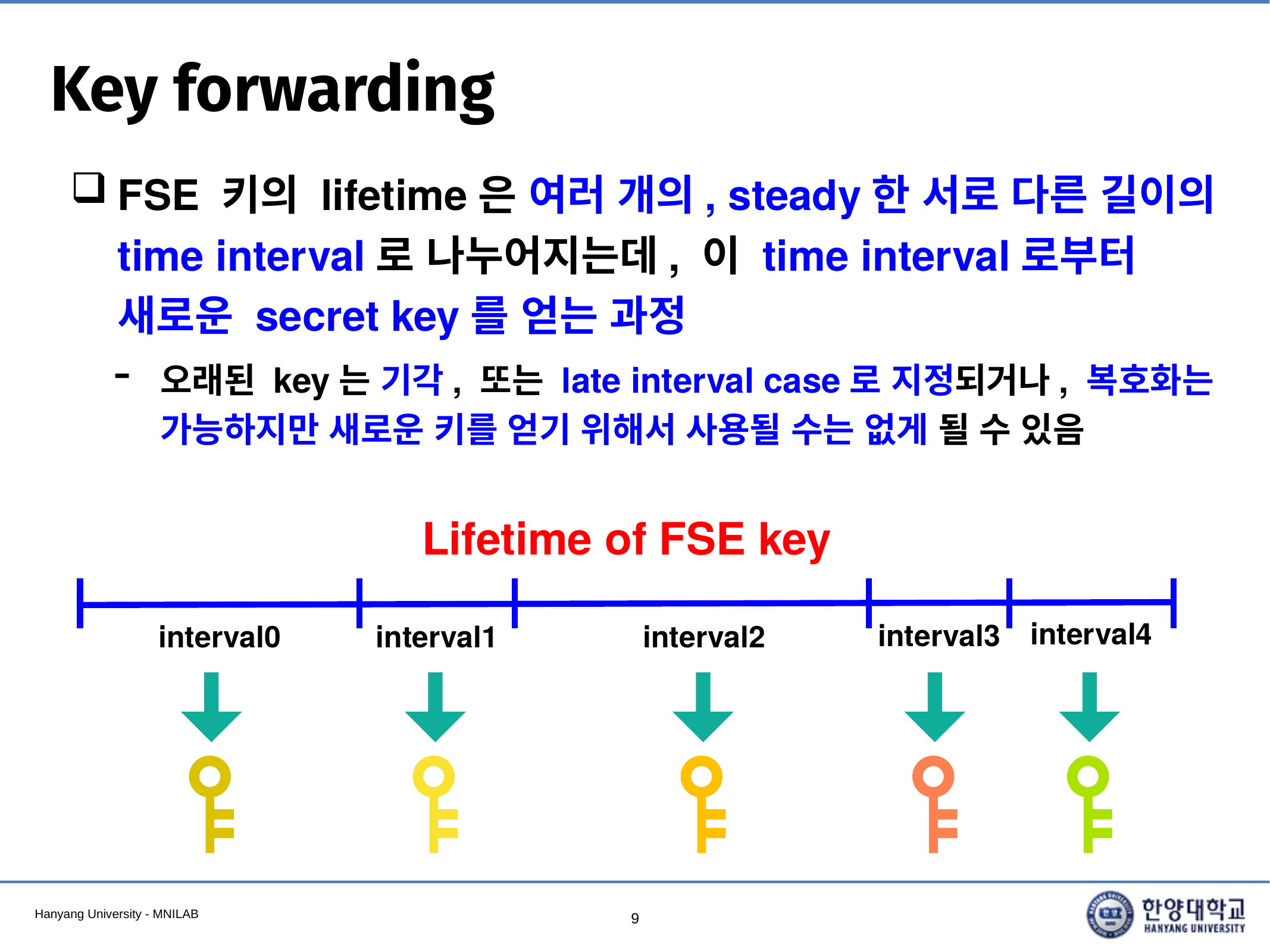

# Key forwarding
FSE 키의 lifetime은 여러 개의, steady한 서로 다른 길이의 time interval로 나누어지는데, 이 time interval로부터 새로운 secret key를 얻는 과정
오래된 key는 기각, 또는 late interval case로 지정되거나, 복호화는 가능하지만 새로운 키를 얻기 위해서 사용될 수는 없게 될 수 있음
Lifetime of FSE key
interval4
interval3
interval0
interval1
interval2

9